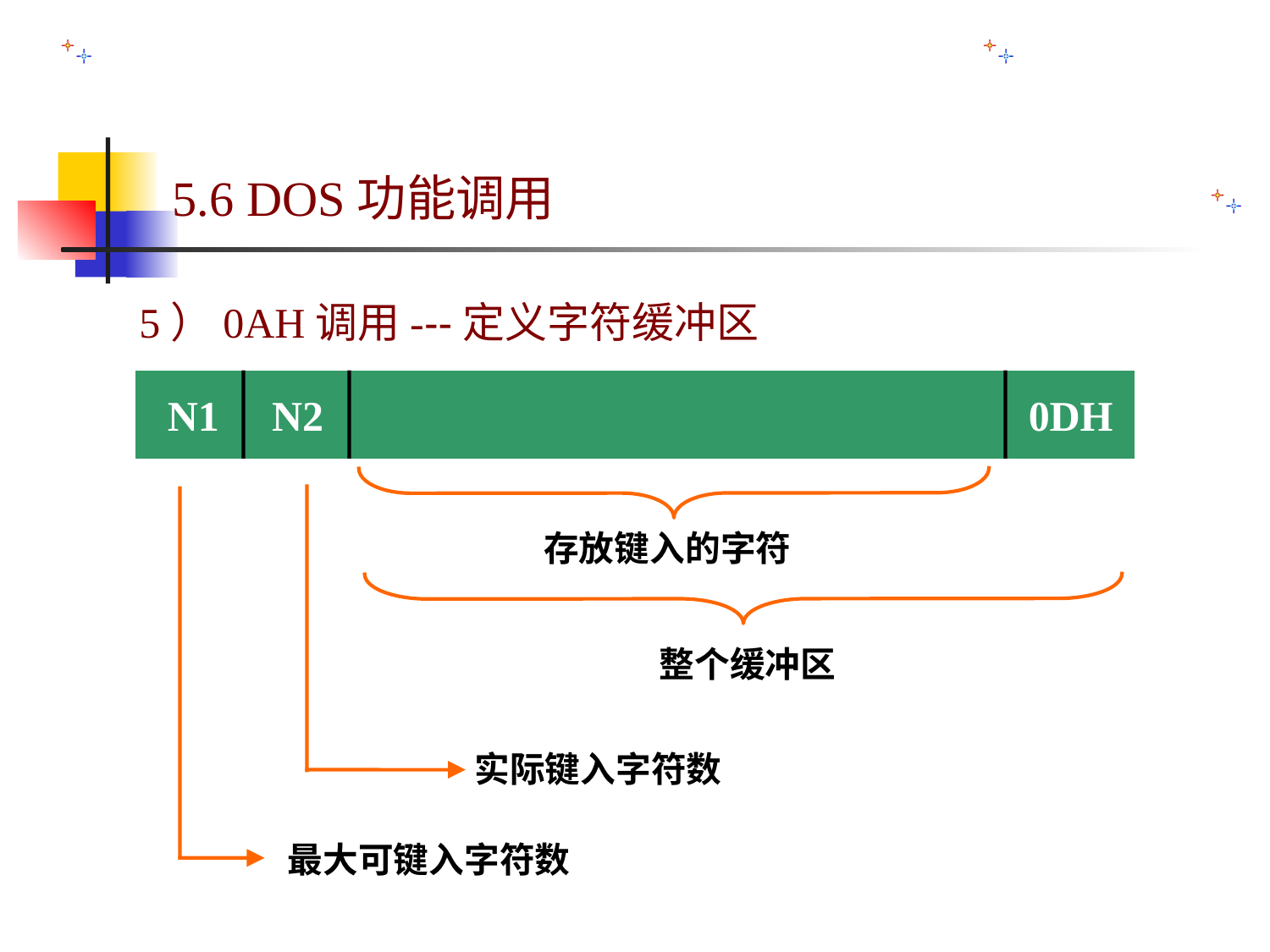

# 5.6 DOS功能调用

   5）0AH调用---定义字符缓冲区

N1
N2
0DH

存放键入的字符
整个缓冲区
实际键入字符数

最大可键入字符数